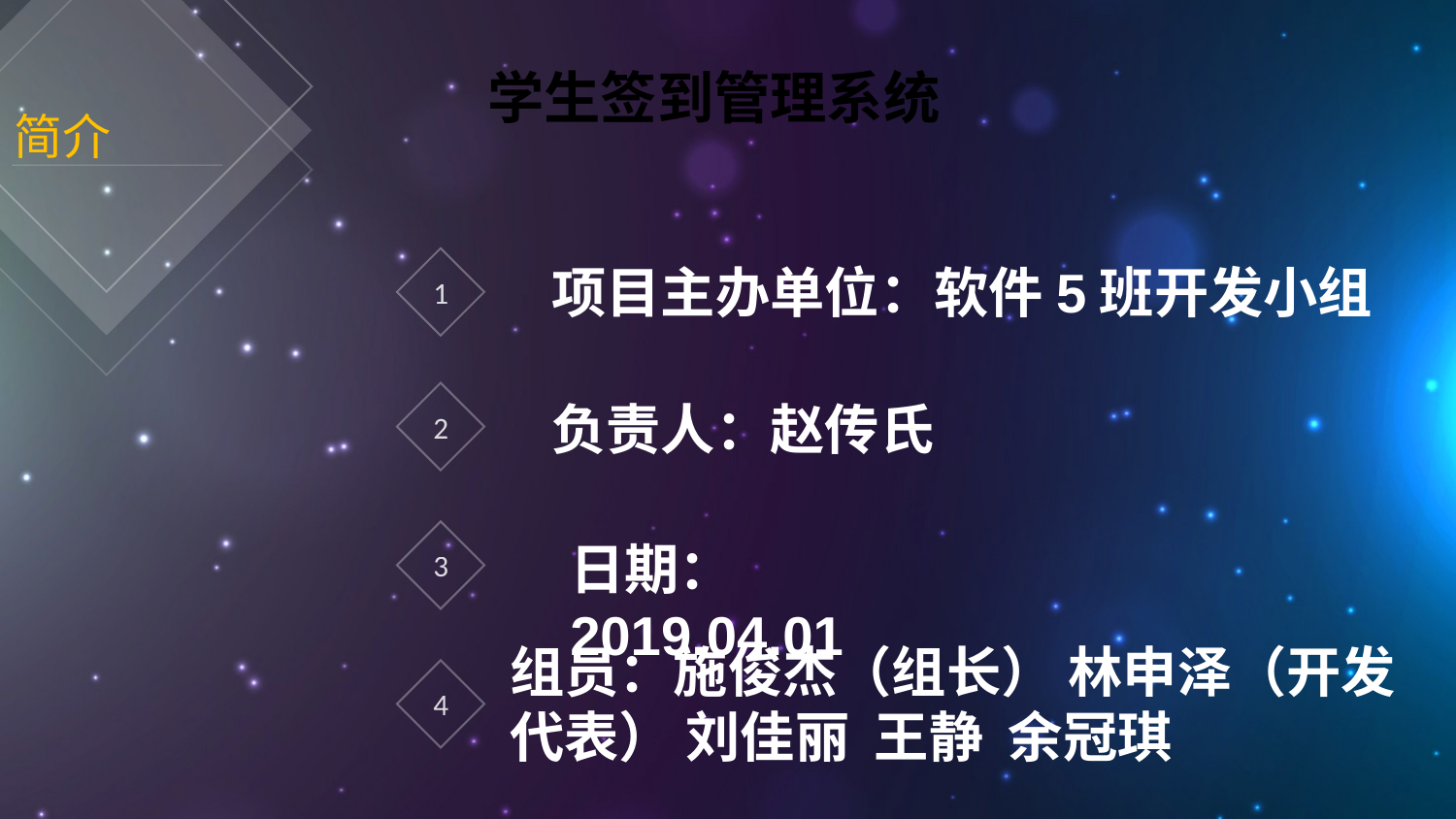

学生签到管理系统

简介
1
项目主办单位：软件5班开发小组
2
负责人：赵传氏
3
日期：2019.04.01
组员：施俊杰（组长） 林申泽（开发代表） 刘佳丽  王静  余冠琪
4